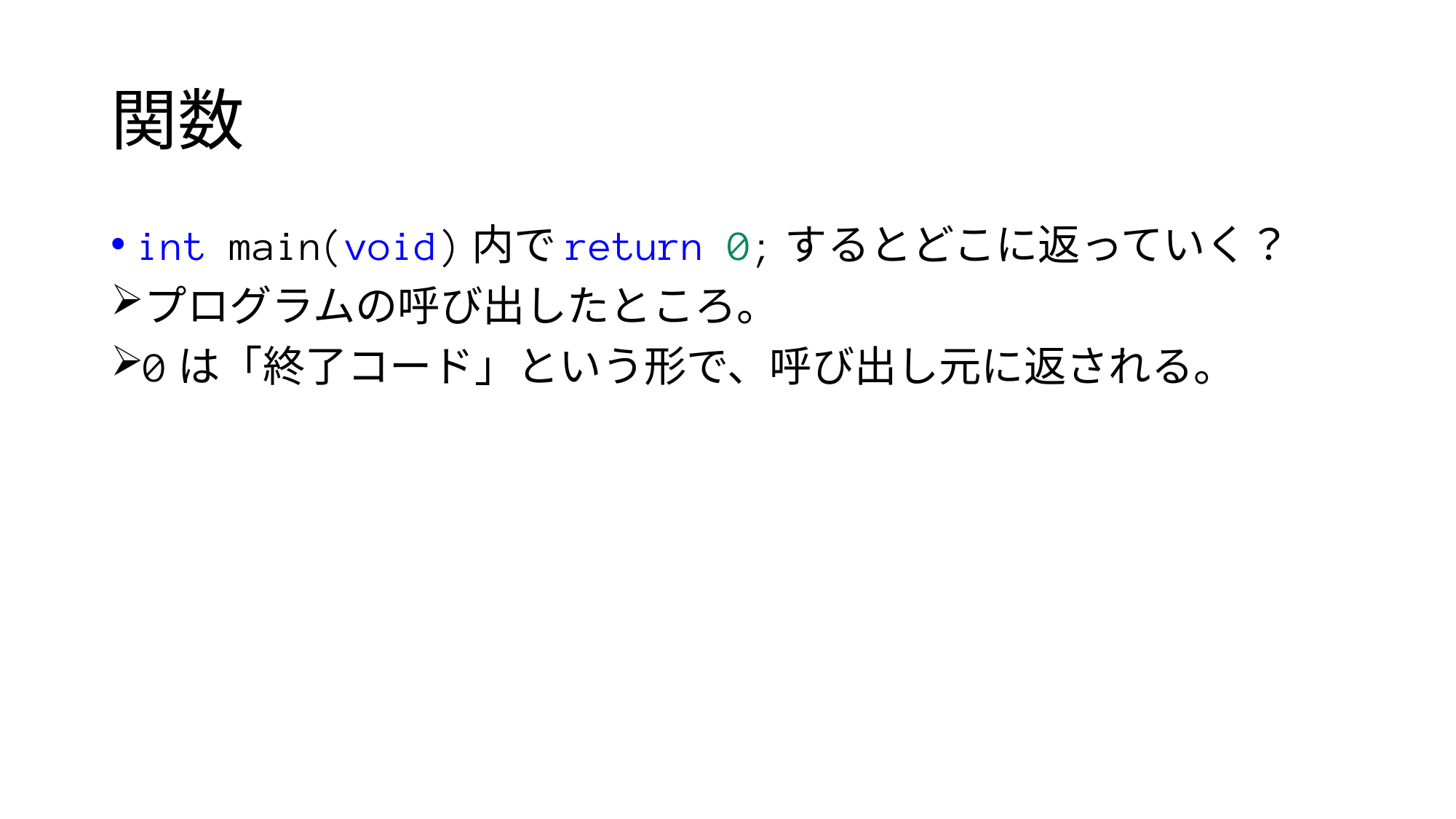

# 関数
int main(void)内でreturn 0;するとどこに返っていく？
プログラムの呼び出したところ。
0は「終了コード」という形で、呼び出し元に返される。